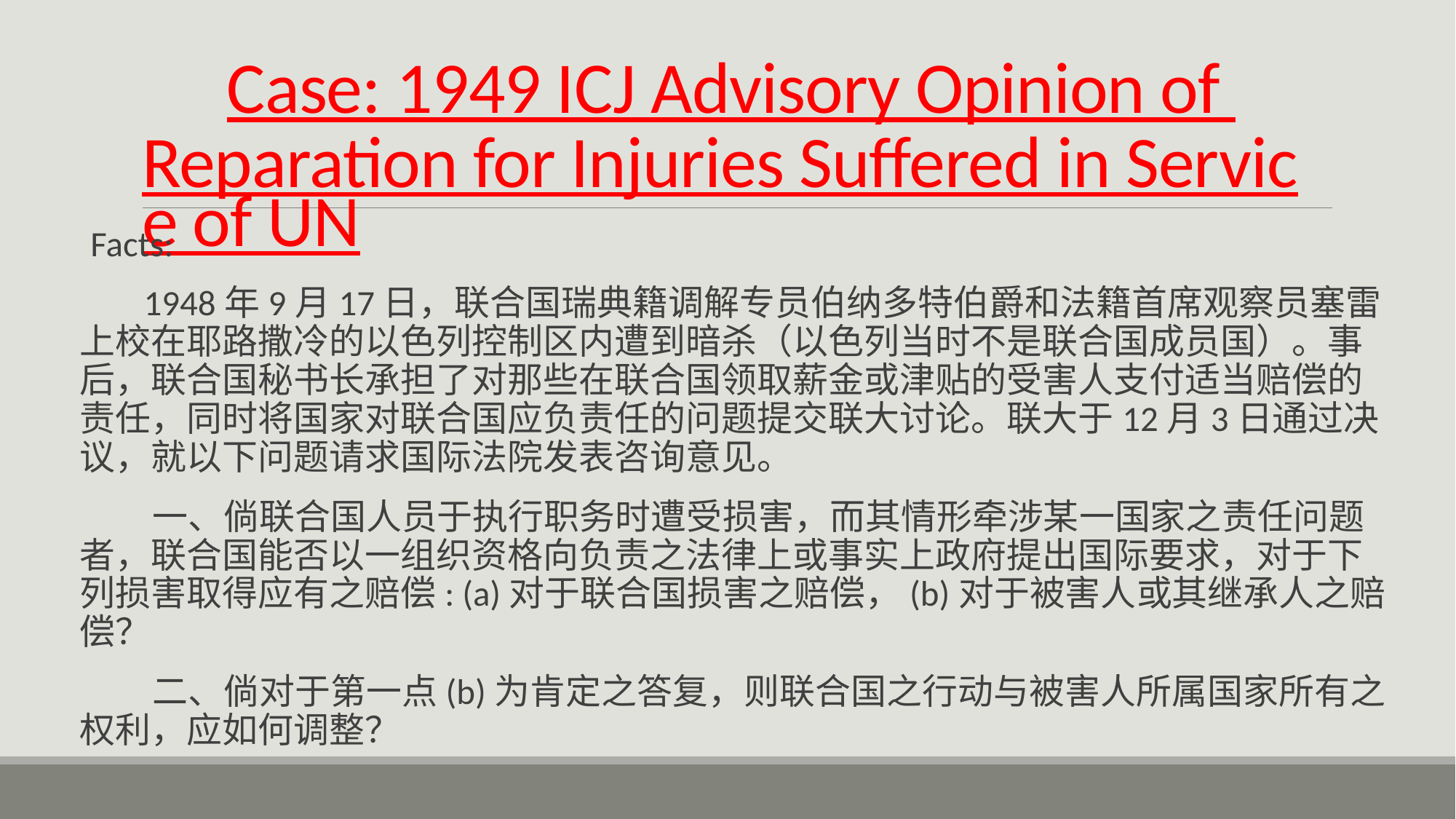

# Case: 1949 ICJ Advisory Opinion of Reparation for Injuries Suffered in Service of UN
Facts:
        1948年9月17日，联合国瑞典籍调解专员伯纳多特伯爵和法籍首席观察员塞雷上校在耶路撒冷的以色列控制区内遭到暗杀（以色列当时不是联合国成员国）。事后，联合国秘书长承担了对那些在联合国领取薪金或津贴的受害人支付适当赔偿的责任，同时将国家对联合国应负责任的问题提交联大讨论。联大于12月3日通过决议，就以下问题请求国际法院发表咨询意见。
        一、倘联合国人员于执行职务时遭受损害，而其情形牵涉某一国家之责任问题者，联合国能否以一组织资格向负责之法律上或事实上政府提出国际要求，对于下列损害取得应有之赔偿: (a)对于联合国损害之赔偿，(b)对于被害人或其继承人之赔偿？
        二、倘对于第一点(b)为肯定之答复，则联合国之行动与被害人所属国家所有之权利，应如何调整？